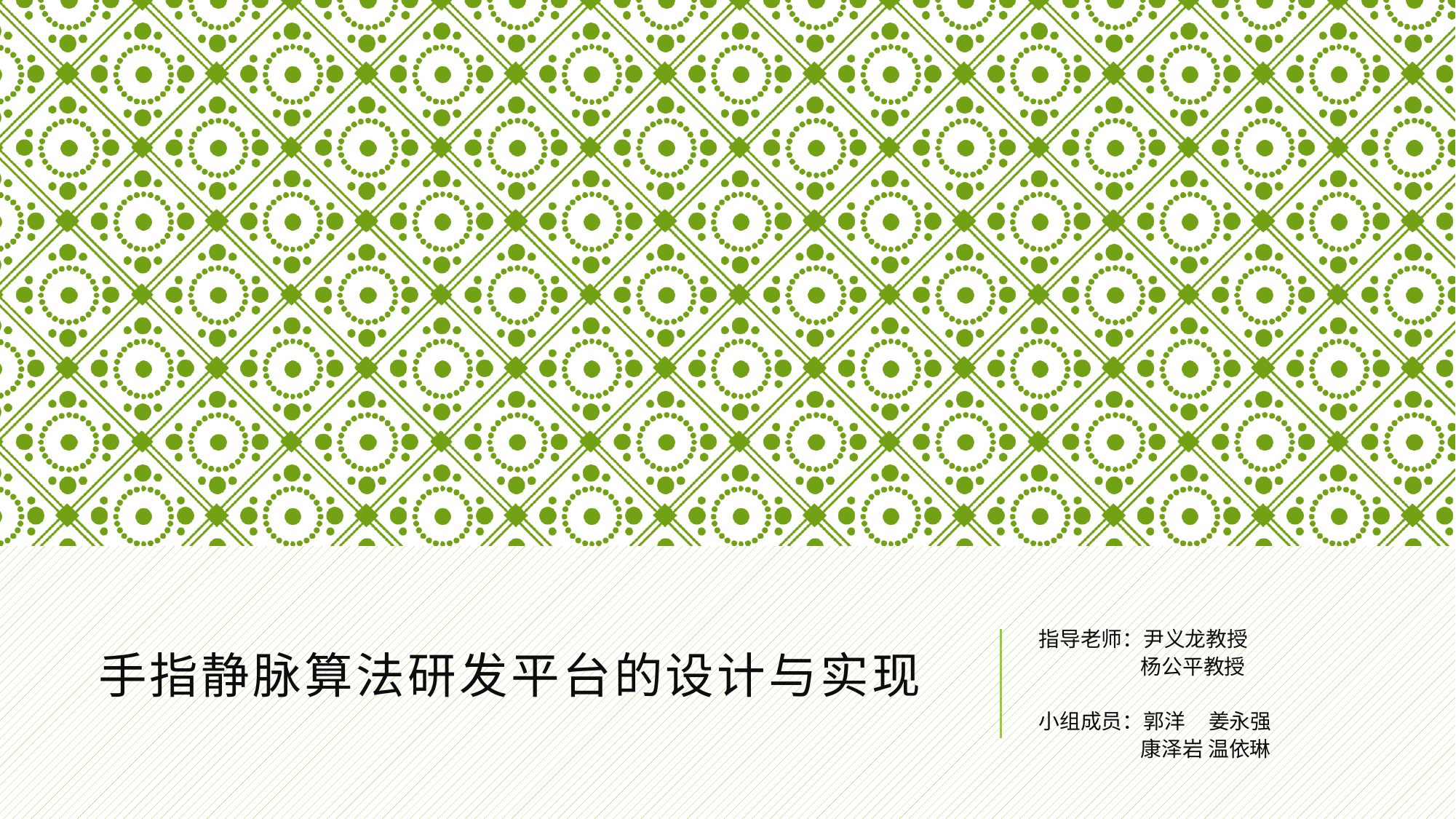

# 手指静脉算法研发平台的设计与实现

指导老师：尹义龙教授
	   杨公平教授

小组成员：郭洋     姜永强
	   康泽岩 温依琳